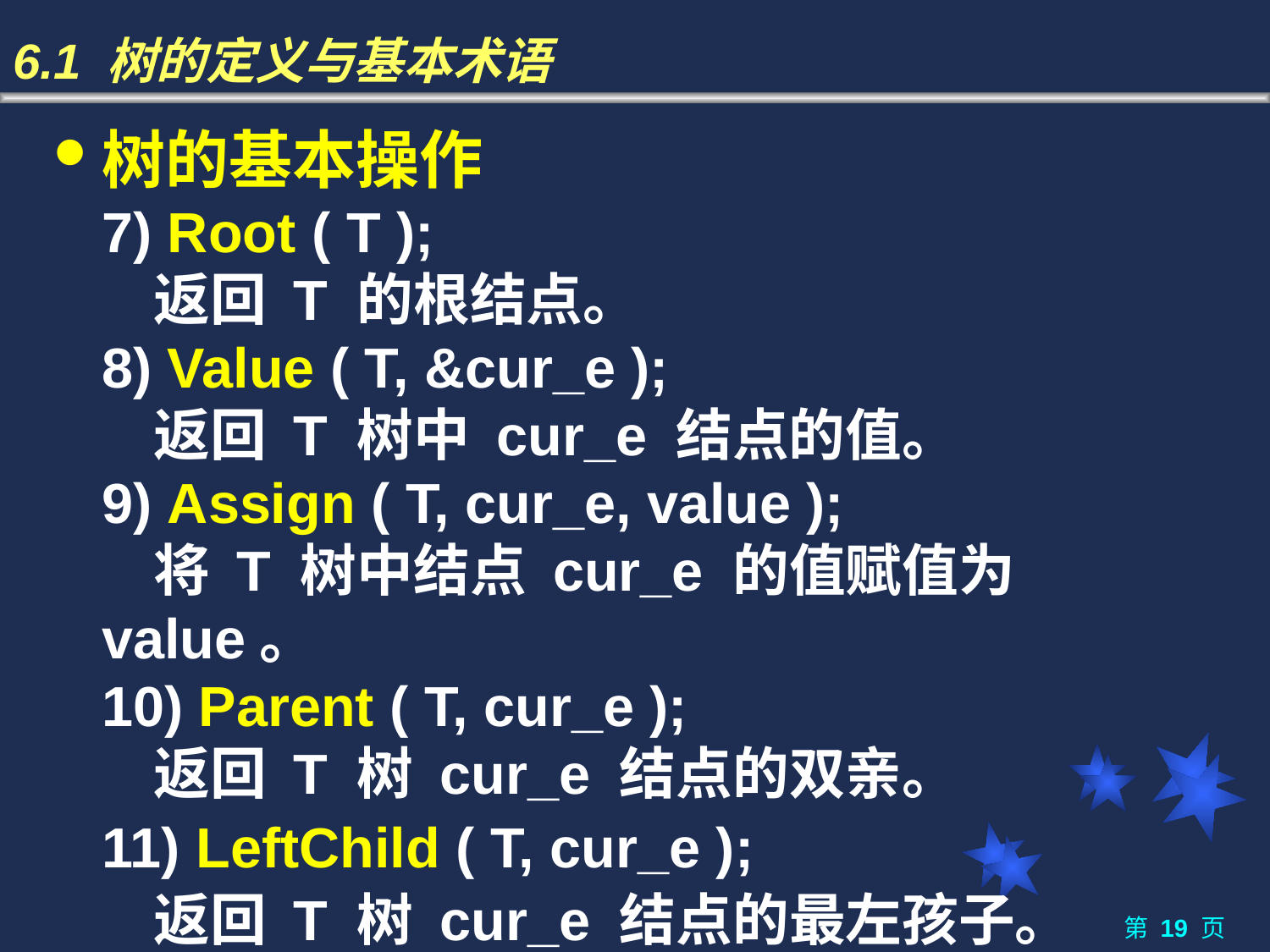

# 6.1 树的定义与基本术语
树的基本操作
	7) Root ( T );
	   返回 T 的根结点。
	8) Value ( T, &cur_e );
	   返回 T 树中 cur_e 结点的值。
	9) Assign ( T, cur_e, value );
	   将 T 树中结点 cur_e 的值赋值为value。
	10) Parent ( T, cur_e );
	   返回 T 树 cur_e 结点的双亲。
	11) LeftChild ( T, cur_e );
	   返回 T 树 cur_e 结点的最左孩子。
第 19 页